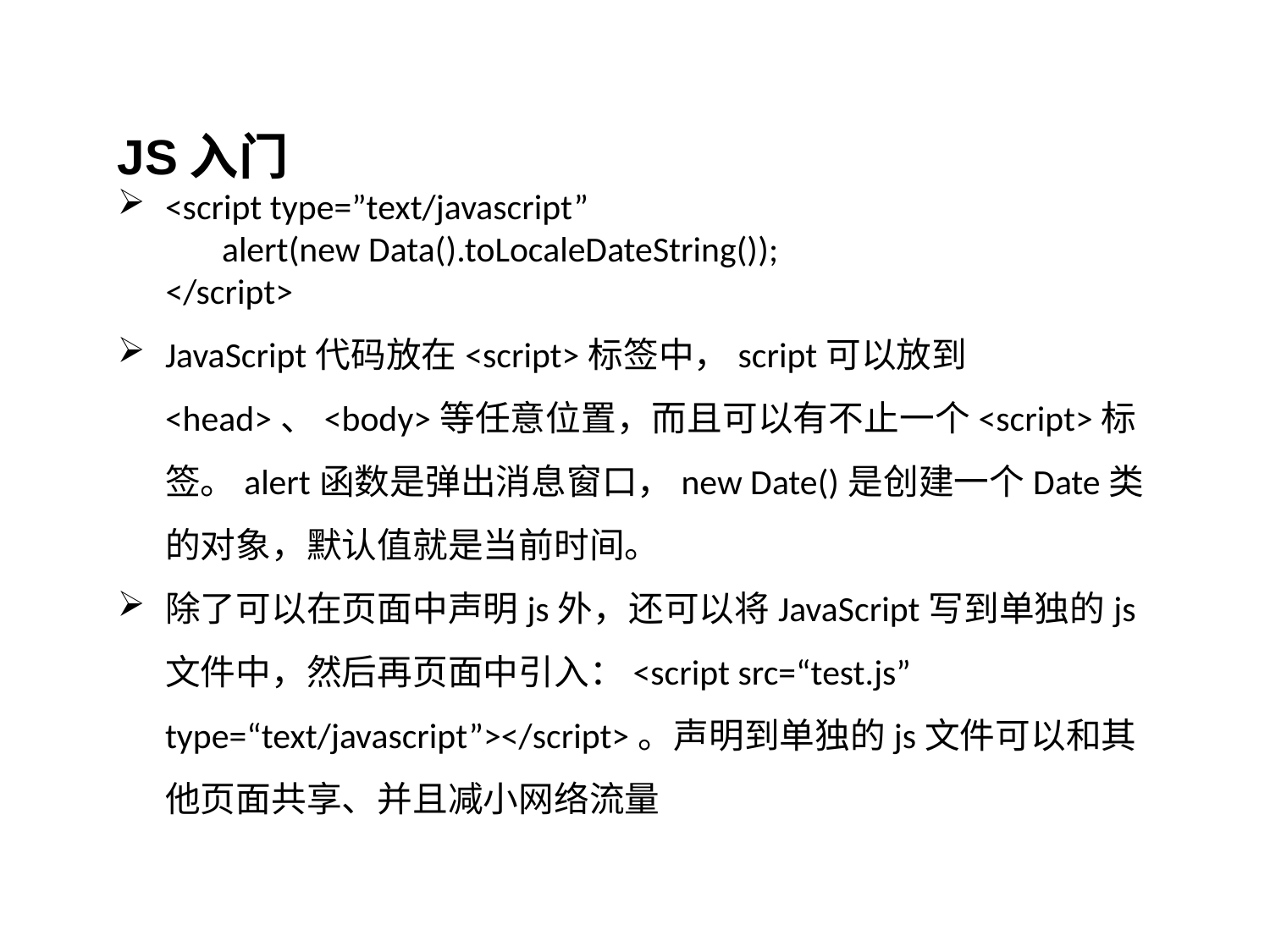

JS入门
<script type=”text/javascript”
             alert(new Data().toLocaleDateString());
      </script>
JavaScript代码放在<script>标签中，script可以放到<head>、<body>等任意位置，而且可以有不止一个<script>标签。alert函数是弹出消息窗口，new Date()是创建一个Date类的对象，默认值就是当前时间。
除了可以在页面中声明js外，还可以将JavaScript写到单独的js文件中，然后再页面中引入：<script src=“test.js” type=“text/javascript”></script>。声明到单独的js文件可以和其他页面共享、并且减小网络流量